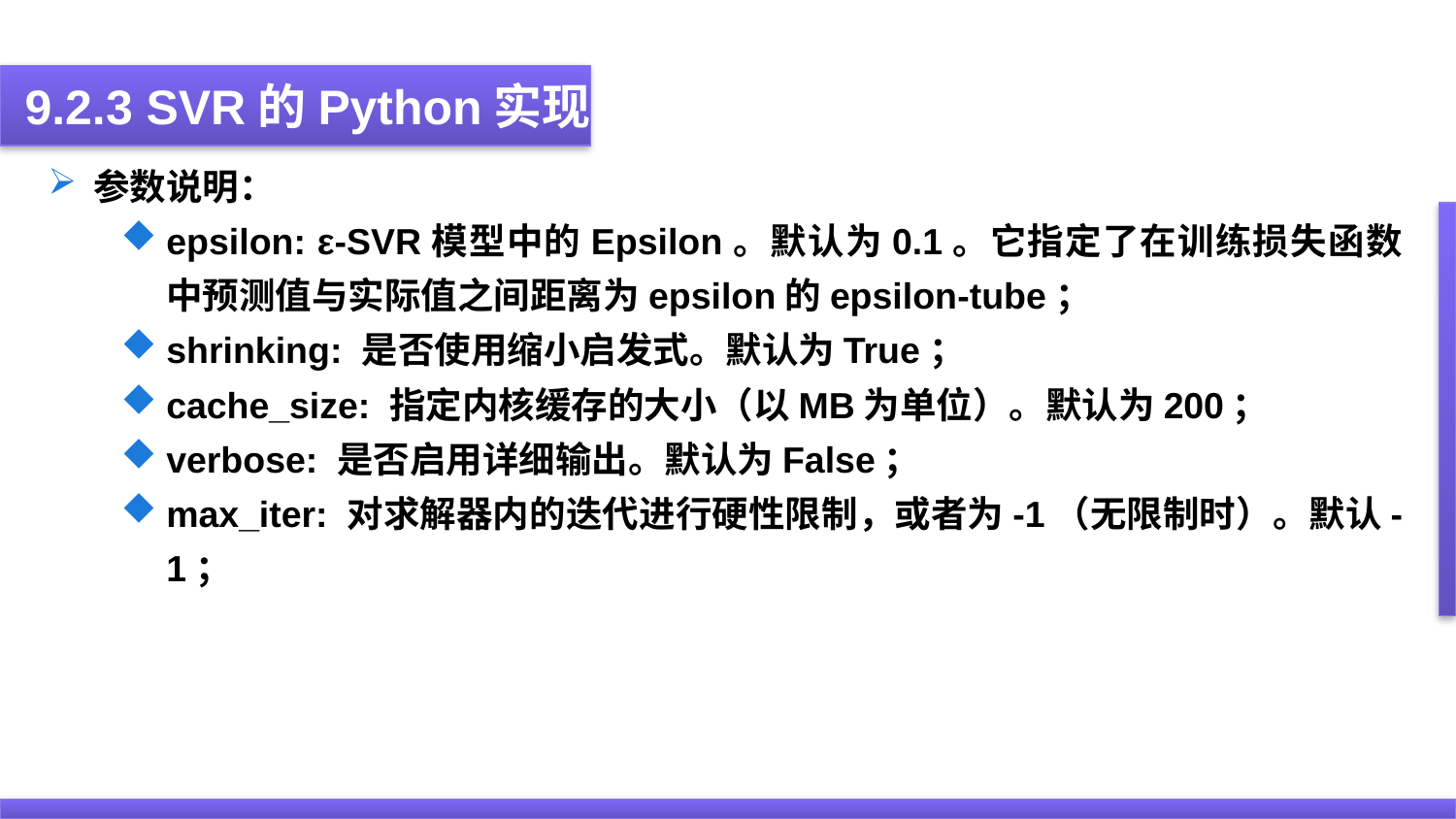

9.2.3 SVR的Python实现
参数说明：
epsilon: ε-SVR模型中的Epsilon。默认为0.1。它指定了在训练损失函数中预测值与实际值之间距离为epsilon的epsilon-tube；
shrinking: 是否使用缩小启发式。默认为True；
cache_size: 指定内核缓存的大小（以MB为单位）。默认为200；
verbose: 是否启用详细输出。默认为False；
max_iter: 对求解器内的迭代进行硬性限制，或者为-1（无限制时）。默认-1；